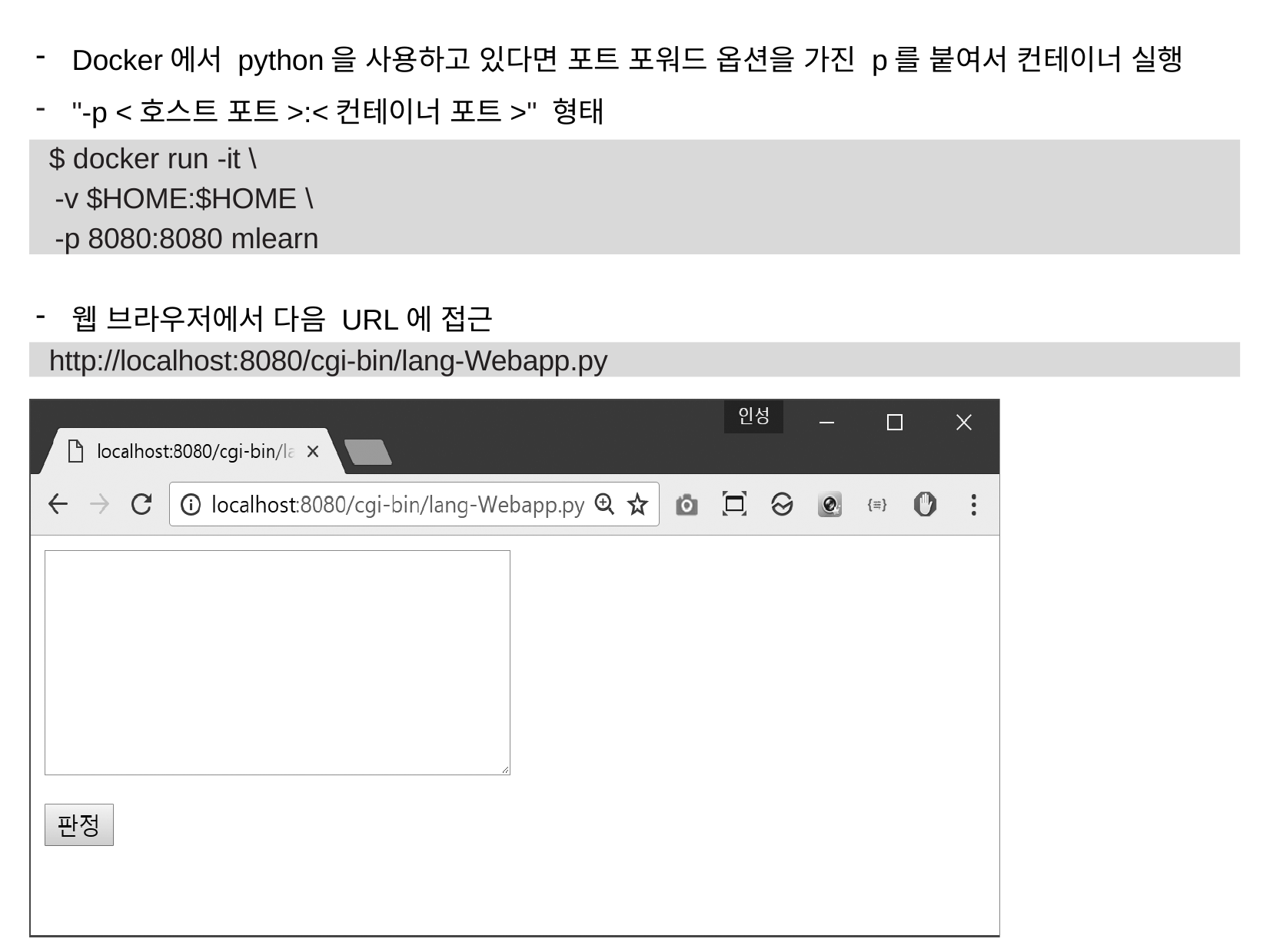

Docker에서 python을 사용하고 있다면 포트 포워드 옵션을 가진 p를 붙여서 컨테이너 실행
"-p <호스트 포트>:<컨테이너 포트>" 형태

웹 브라우저에서 다음 URL에 접근
$ docker run -it \
-v $HOME:$HOME \
-p 8080:8080 mlearn
http://localhost:8080/cgi-bin/lang-Webapp.py